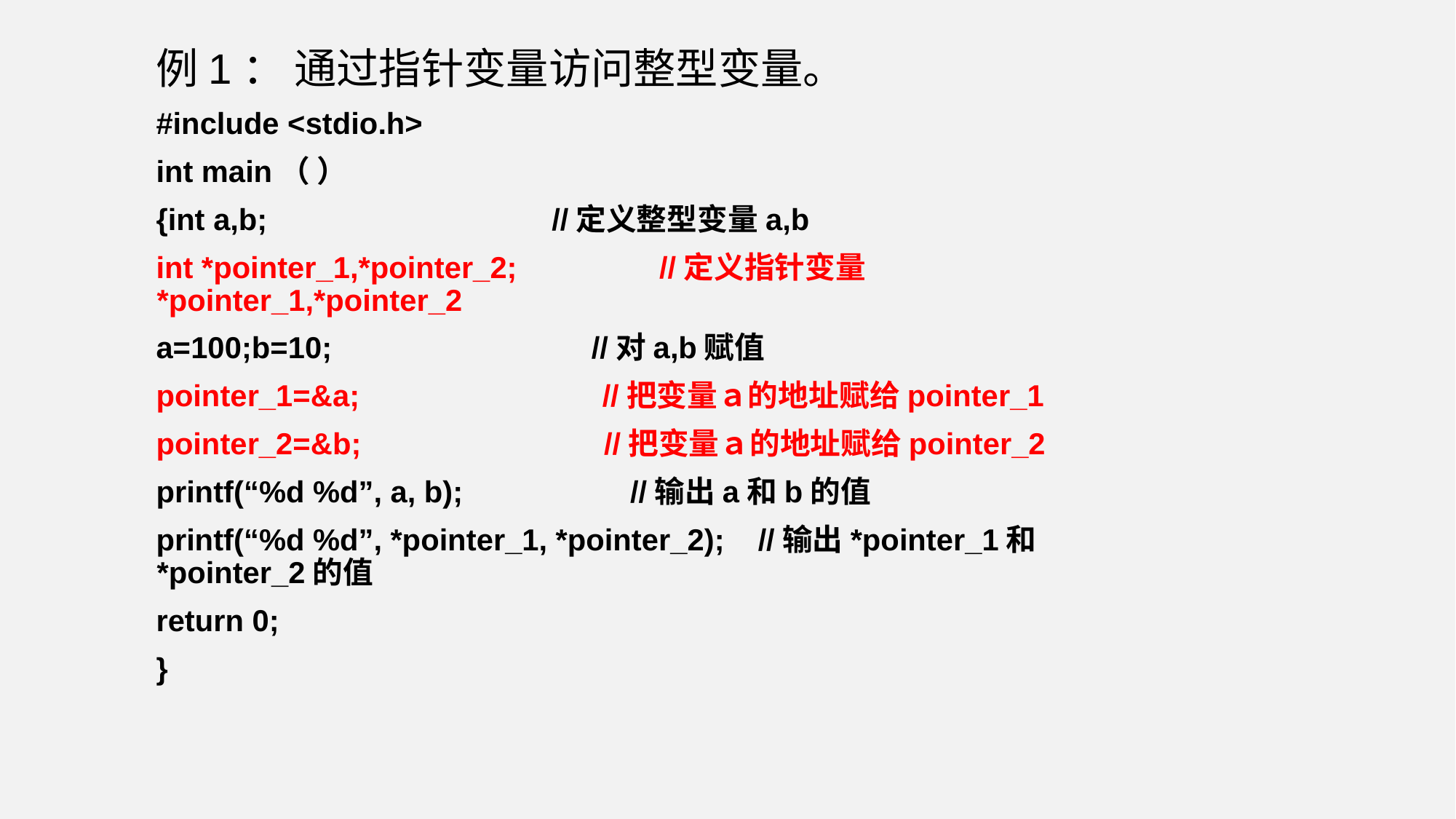

例1： 通过指针变量访问整型变量。
#include <stdio.h>
int main（ ）
{int a,b;                                  //定义整型变量a,b
int *pointer_1,*pointer_2;                 //定义指针变量*pointer_1,*pointer_2
a=100;b=10;                               //对a,b赋值
pointer_1=&a;                             //把变量ａ的地址赋给pointer_1
pointer_2=&b;                             //把变量ａ的地址赋给pointer_2
printf(“%d %d”, a, b);                    //输出a和b的值
printf(“%d %d”, *pointer_1, *pointer_2);    //输出*pointer_1和*pointer_2的值
return 0;
}